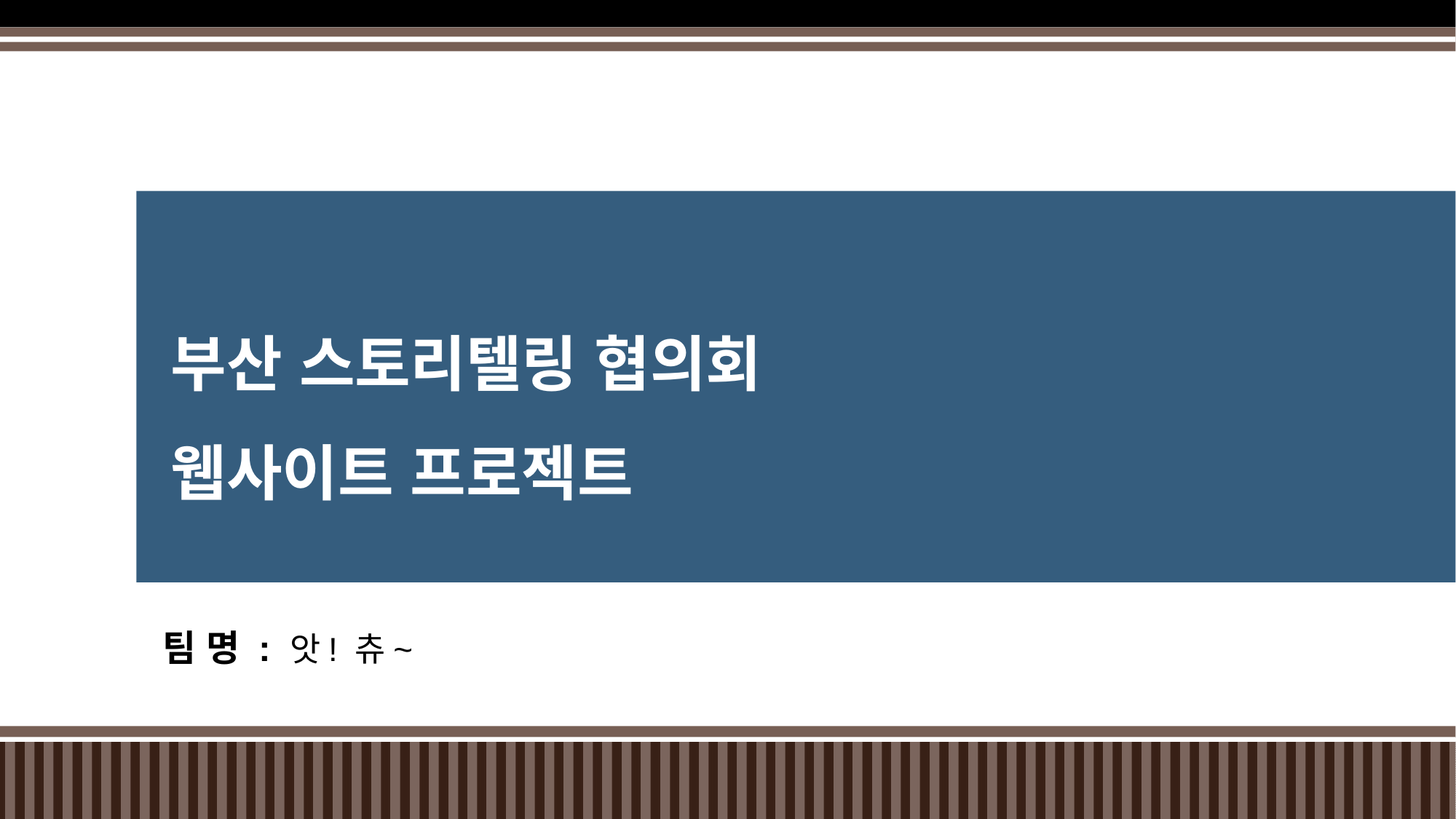

# 부산 스토리텔링 협의회 웹사이트 프로젝트
팀 명 : 앗! 츄~